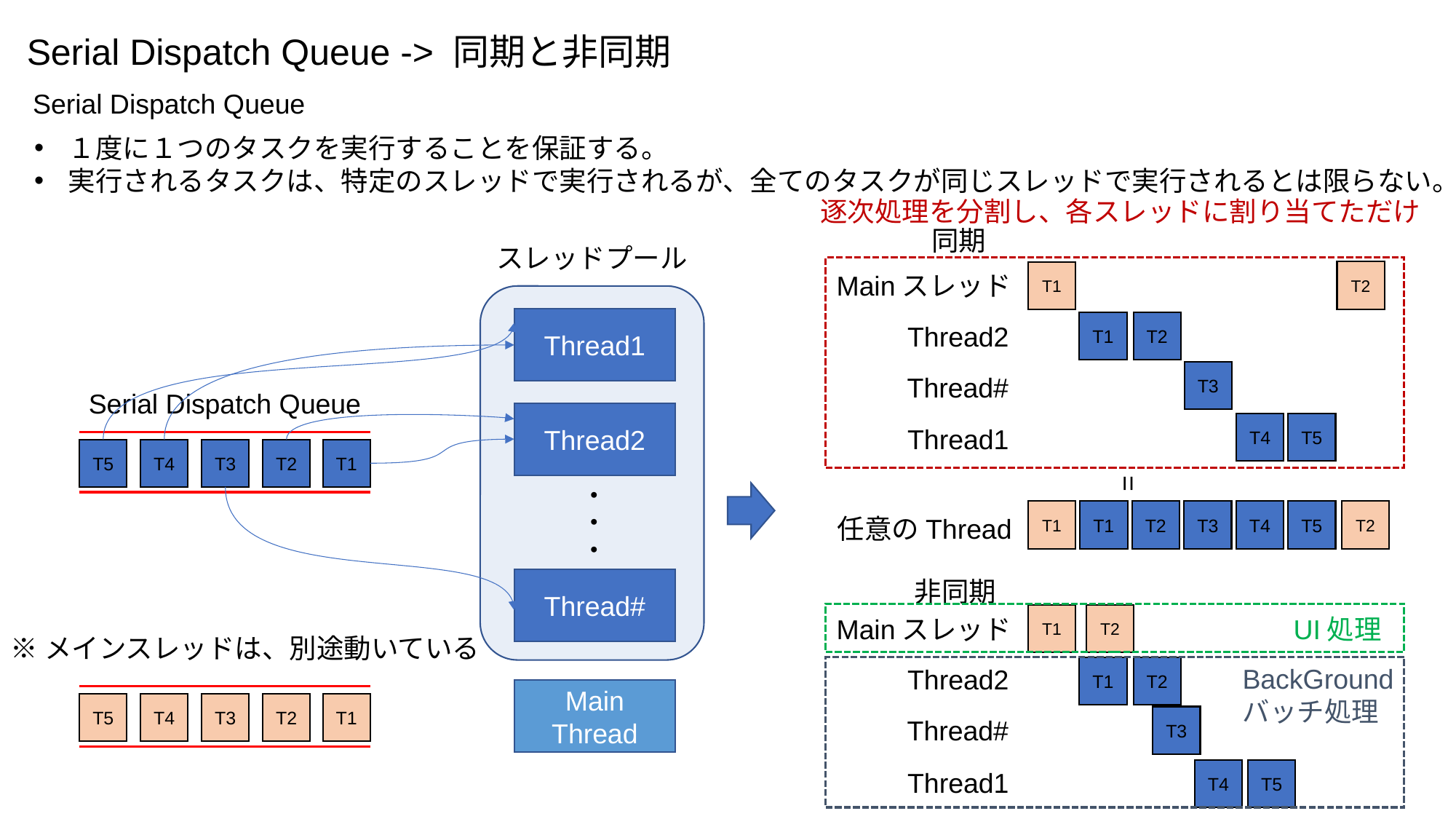

Serial Dispatch Queue -> 同期と非同期
Serial Dispatch Queue
１度に１つのタスクを実行することを保証する。
実行されるタスクは、特定のスレッドで実行されるが、全てのタスクが同じスレッドで実行されるとは限らない。
逐次処理を分割し、各スレッドに割り当てただけ
同期
スレッドプール

T2
T1
Mainスレッド

Thread1
Thread2
・・・
Thread#
T1
T2
Thread2
T3
Thread#
Serial Dispatch Queue
T5
T4
Thread1
T5
T4
T3
T2
T1
=

T1
T1
T2
T3
T4
T5
T2
任意のThread
非同期

T2
T1
Mainスレッド
UI処理
※メインスレッドは、別途動いている
BackGround
バッチ処理

Thread2
T1
T2
Main Thread
T5
T4
T3
T2
T1
T3
Thread#
T5
T4
Thread1